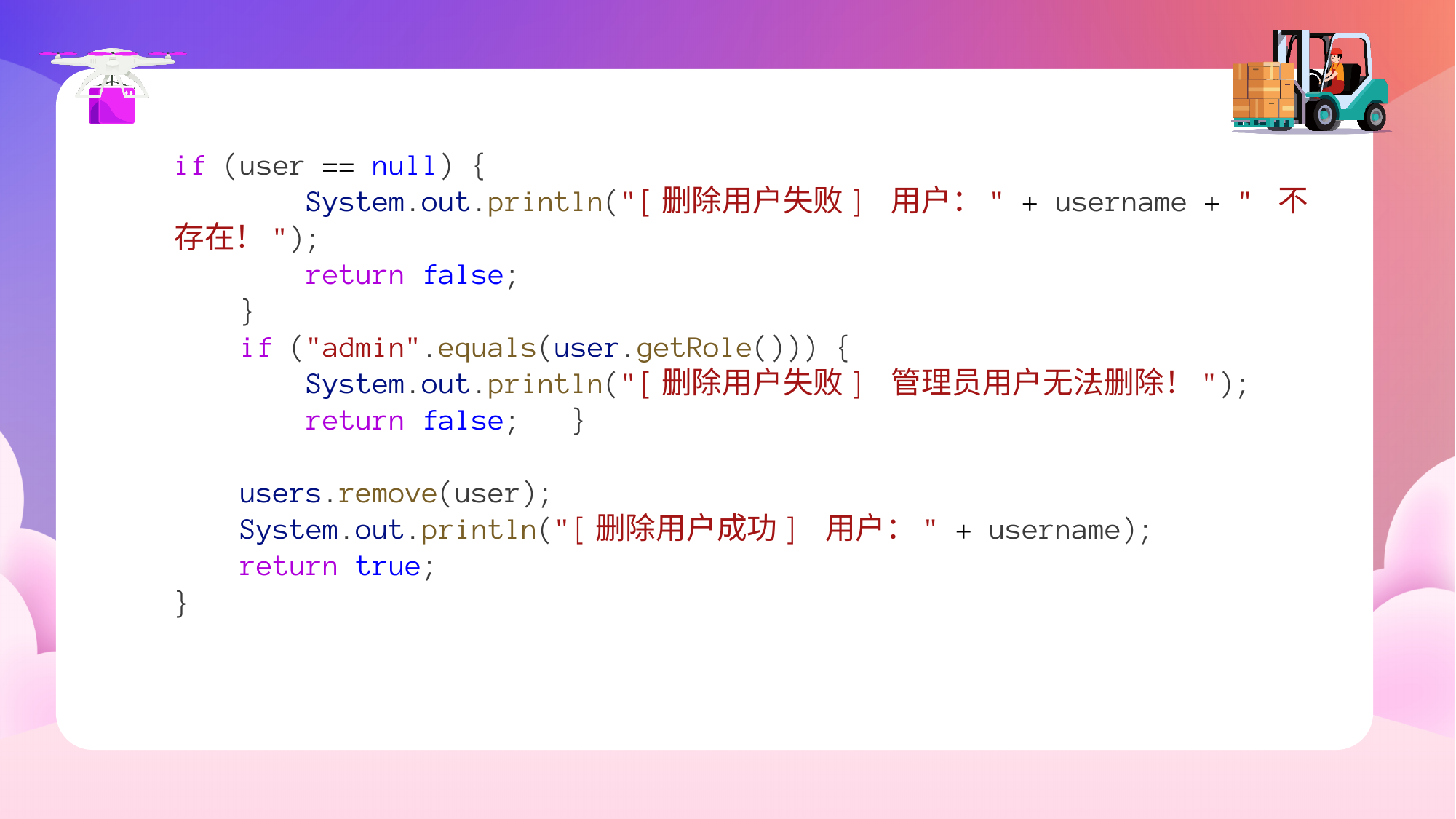

if (user == null) {
        System.out.println("[删除用户失败] 用户：" + username + " 不存在！");
        return false;
    }
    if ("admin".equals(user.getRole())) {
        System.out.println("[删除用户失败] 管理员用户无法删除！");
        return false;   }
    users.remove(user);
    System.out.println("[删除用户成功] 用户：" + username);
    return true;
}